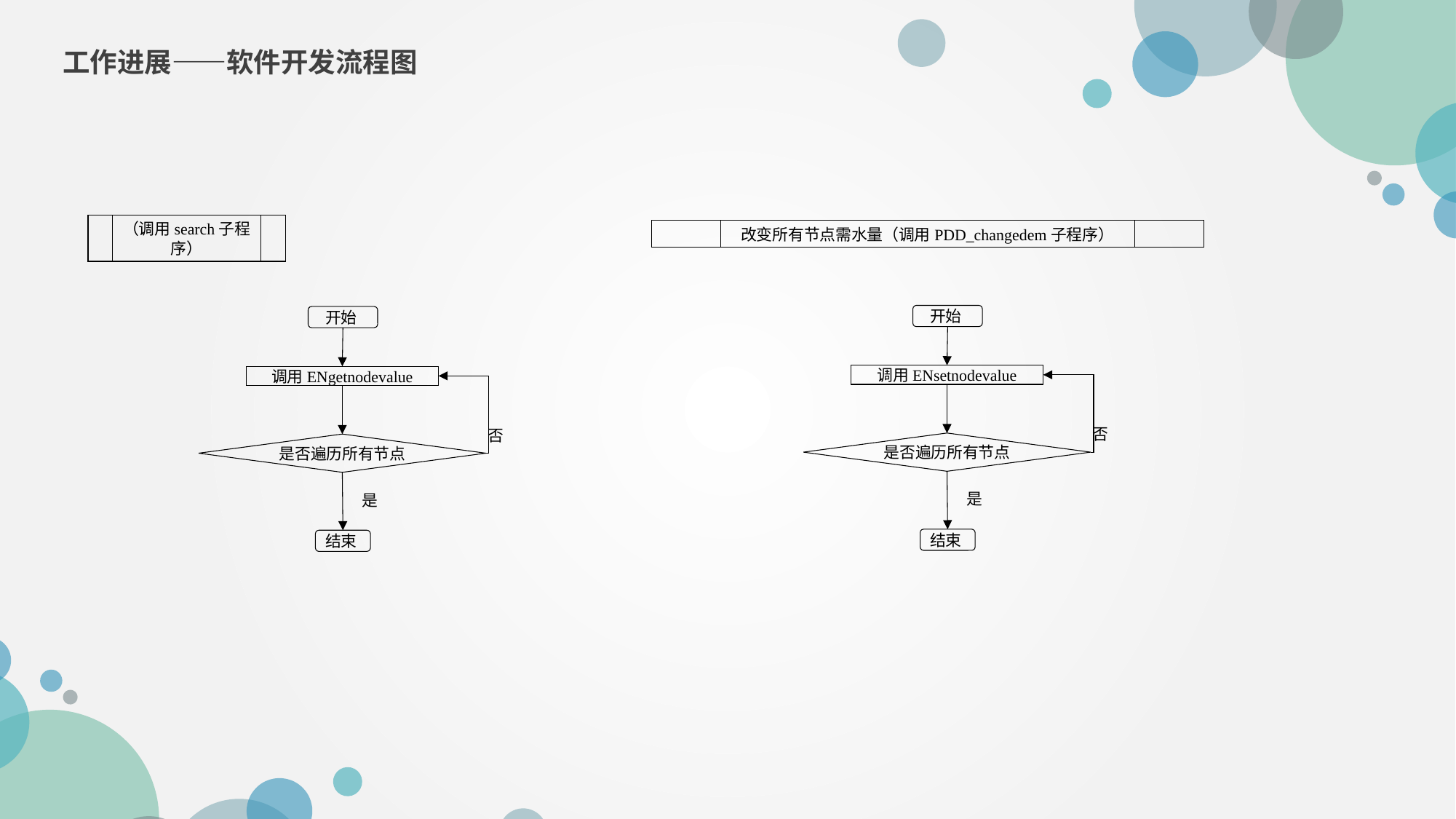

工作进展——软件开发流程图
改变所有节点需水量（调用PDD_changedem子程序）
（调用search子程序）
开始
开始
调用ENsetnodevalue
调用ENgetnodevalue
否
否
是否遍历所有节点
是否遍历所有节点
是
是
结束
结束